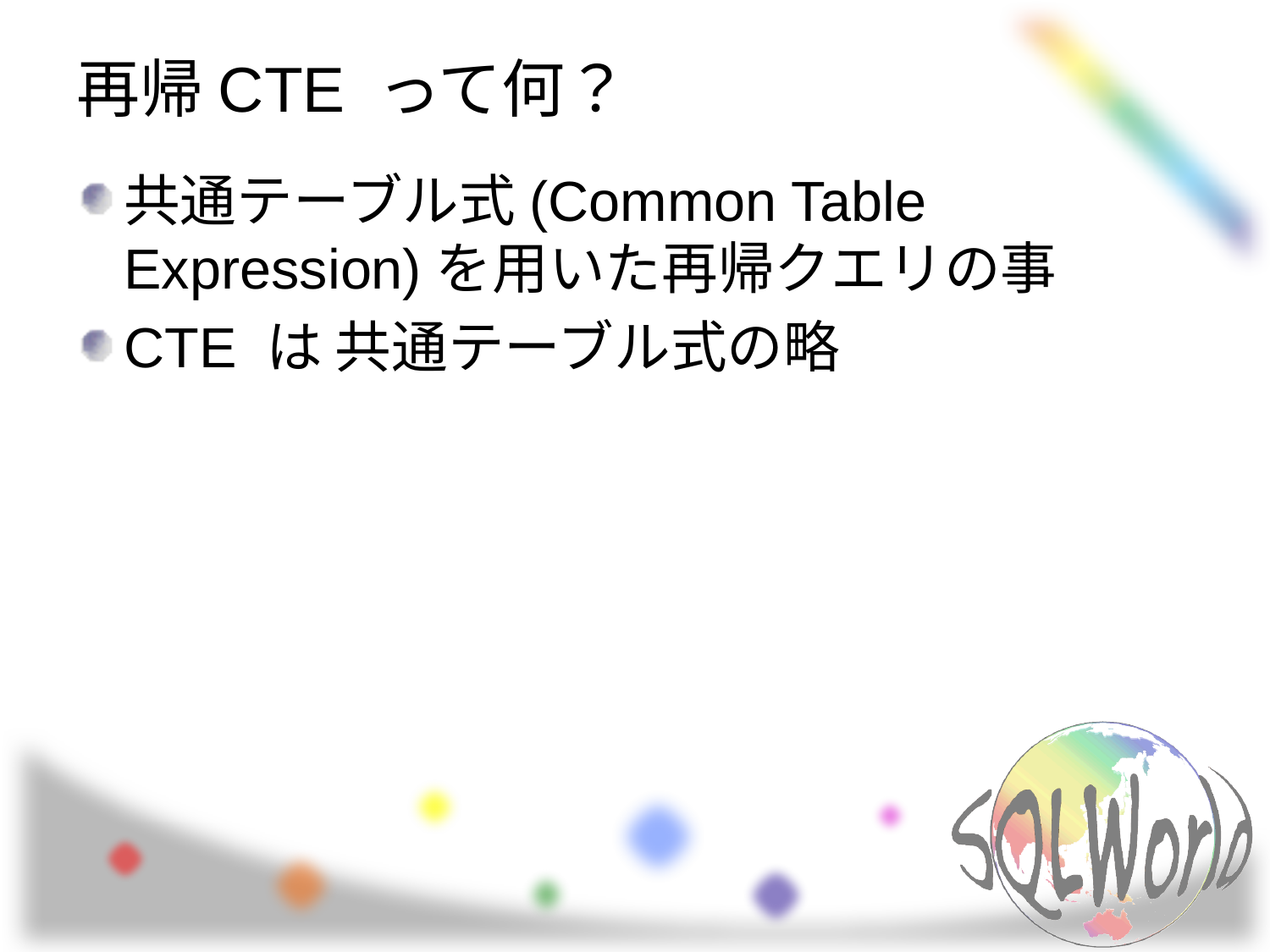

# 再帰CTE って何？
共通テーブル式(Common Table Expression)を用いた再帰クエリの事
CTE は 共通テーブル式の略